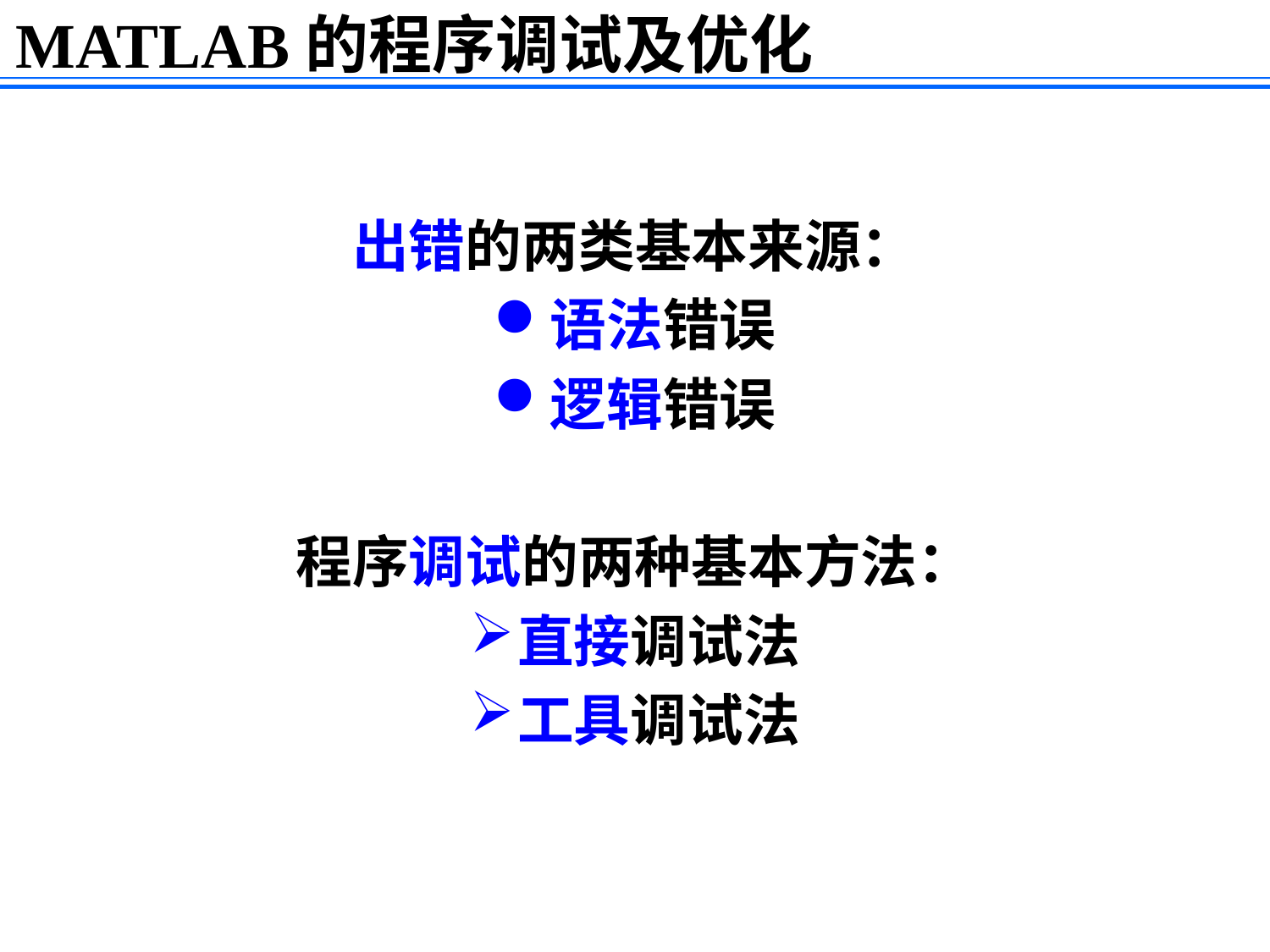

MATLAB的程序调试及优化

出错的两类基本来源：
语法错误
逻辑错误

程序调试的两种基本方法：
直接调试法
工具调试法